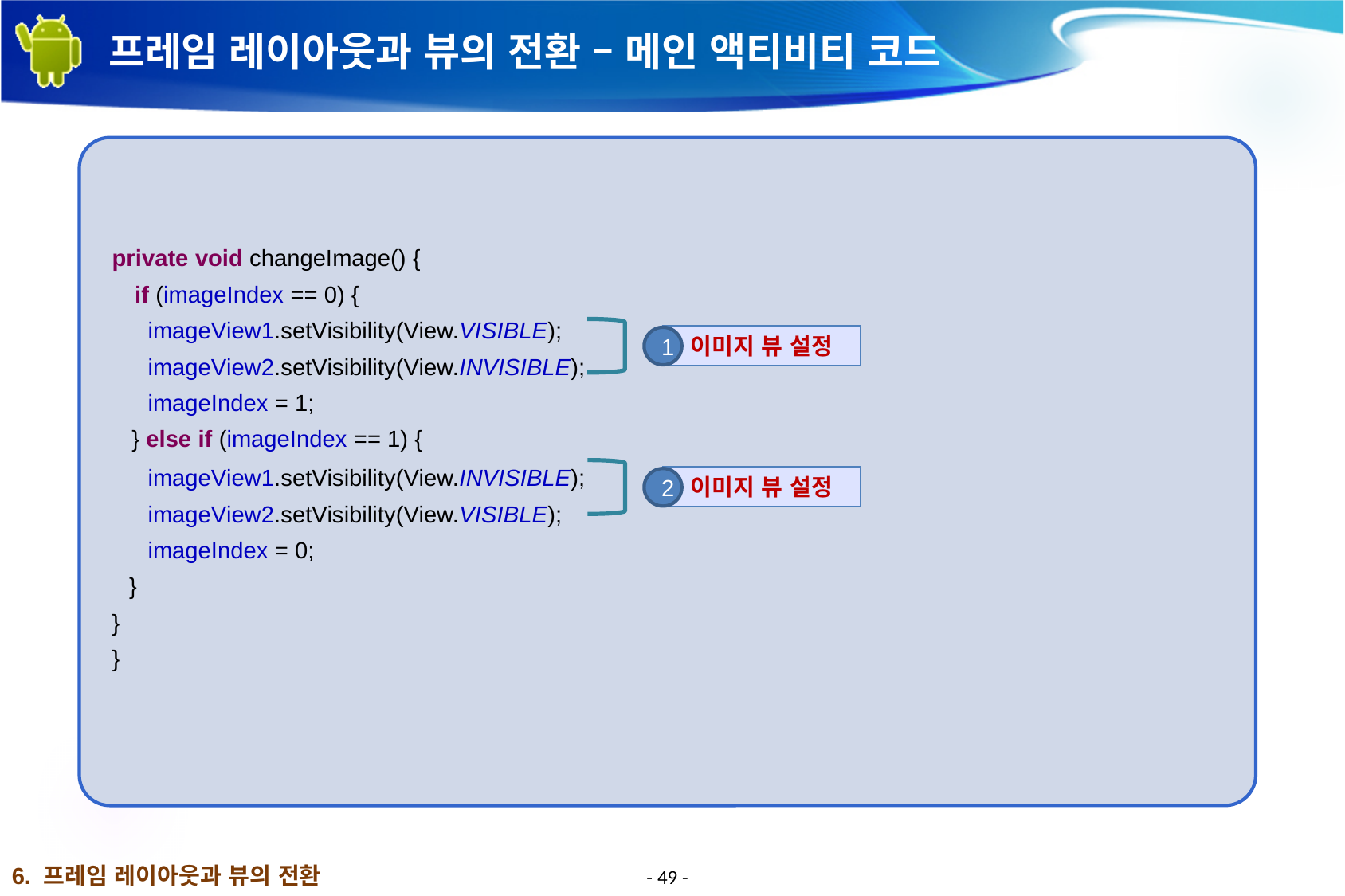

# 프레임 레이아웃과 뷰의 전환 – 메인 액티비티 코드
private void changeImage() {
if (imageIndex == 0) {
  imageView1.setVisibility(View.VISIBLE);
  imageView2.setVisibility(View.INVISIBLE);
  imageIndex = 1;
   } else if (imageIndex == 1) {
  imageView1.setVisibility(View.INVISIBLE);
  imageView2.setVisibility(View.VISIBLE);
  imageIndex = 0;
 }
}
}

이미지 뷰 설정
1

이미지 뷰 설정
2
6. 프레임 레이아웃과 뷰의 전환